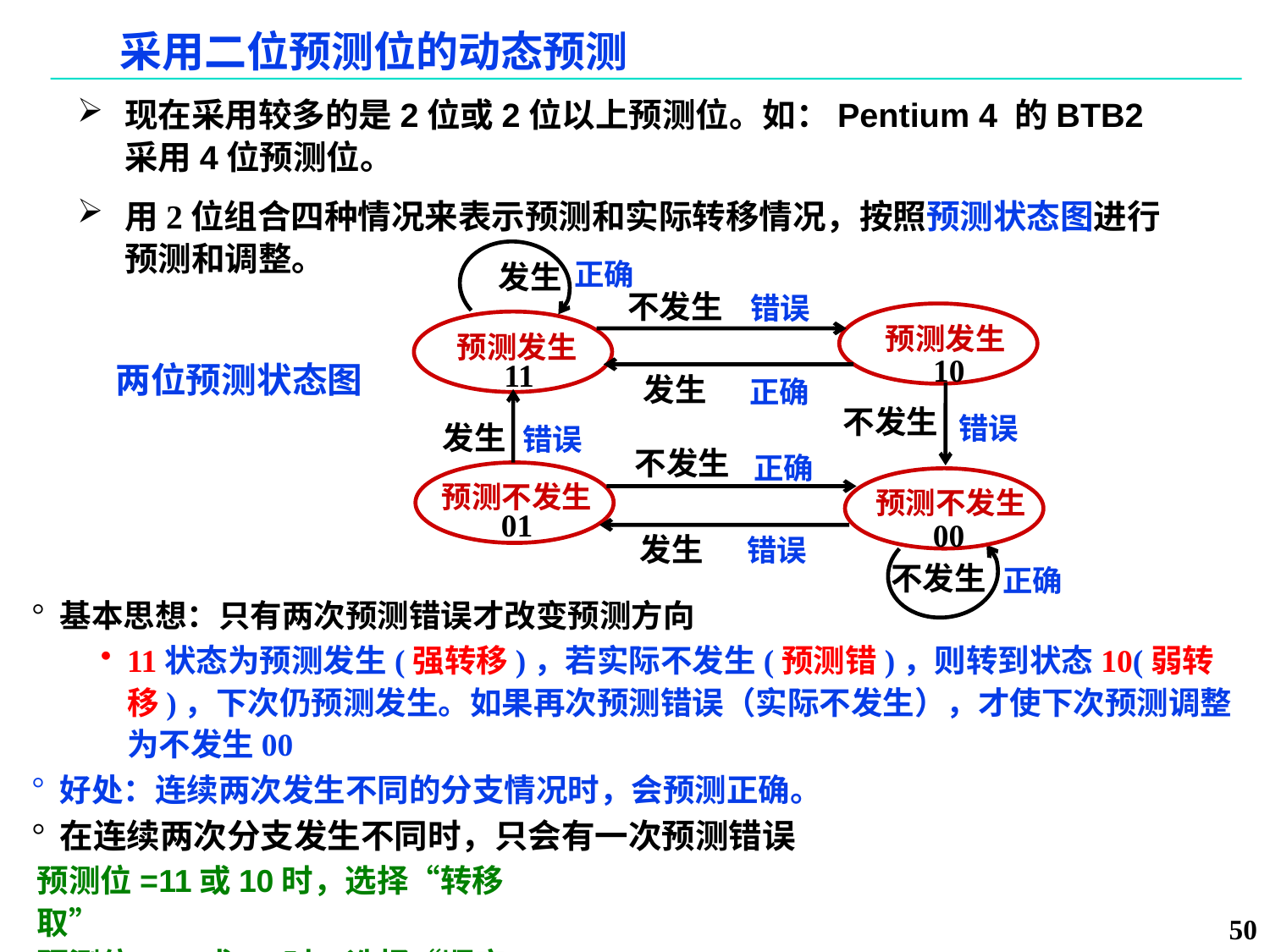

# 采用二位预测位的动态预测
现在采用较多的是2位或2位以上预测位。如：Pentium 4 的BTB2采用4位预测位。
用2位组合四种情况来表示预测和实际转移情况，按照预测状态图进行预测和调整。

正确
发生
不发生
错误

预测发生
预测发生

10
11
   发生

正确

不发生
错误
发生
错误
不发生
正确

预测不发生
预测不发生

01
00
发生

错误

不发生
正确
两位预测状态图

基本思想：只有两次预测错误才改变预测方向
11状态为预测发生(强转移)，若实际不发生(预测错)，则转到状态10(弱转移)，下次仍预测发生。如果再次预测错误（实际不发生），才使下次预测调整为不发生00
好处：连续两次发生不同的分支情况时，会预测正确。
在连续两次分支发生不同时，只会有一次预测错误
预测位=11或10时，选择“转移取”
预测位=00或01时，选择“顺序取”